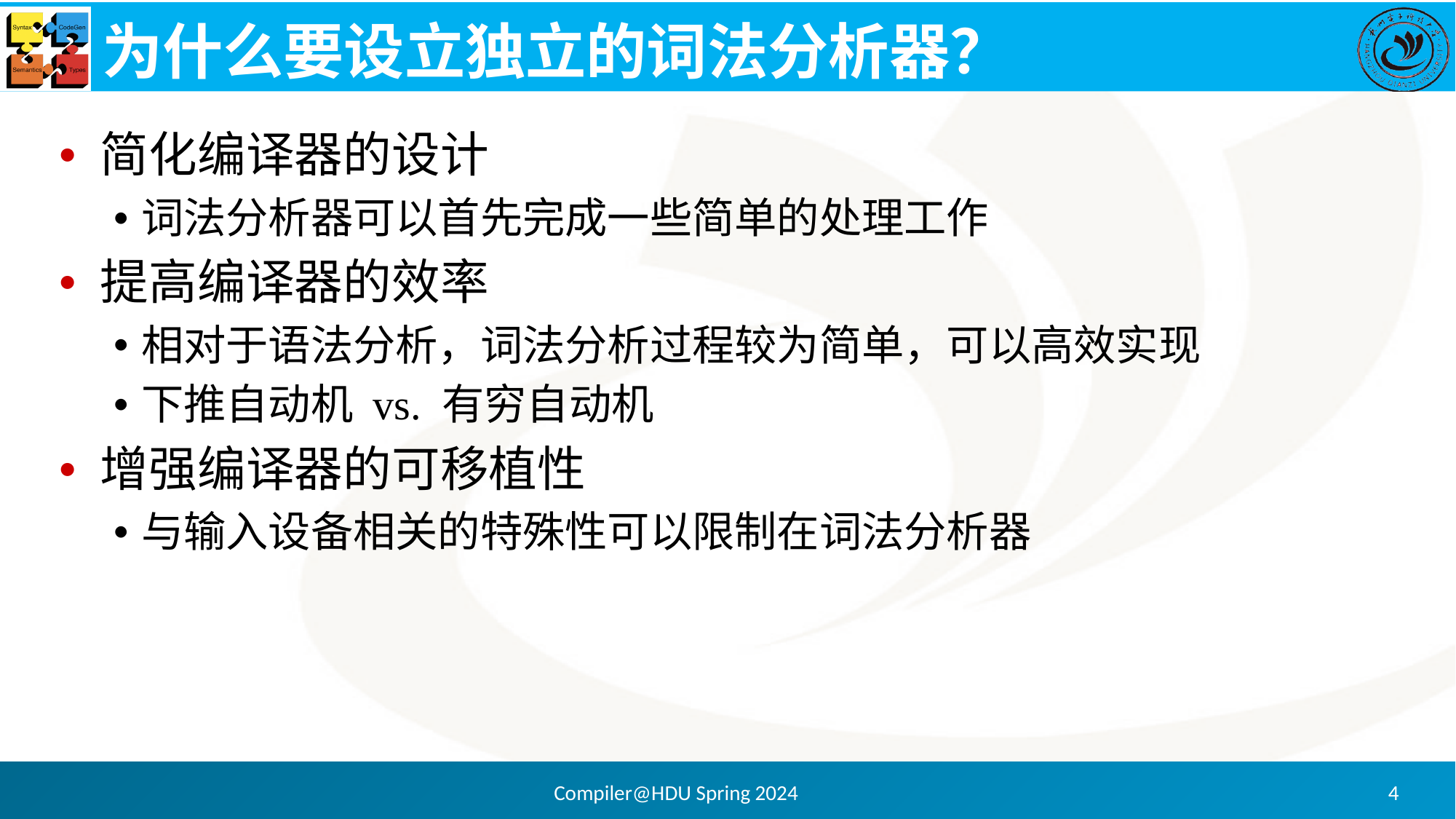

# 为什么要设立独立的词法分析器？
简化编译器的设计
词法分析器可以首先完成一些简单的处理工作
提高编译器的效率
相对于语法分析，词法分析过程较为简单，可以高效实现
下推自动机 vs. 有穷自动机
增强编译器的可移植性
与输入设备相关的特殊性可以限制在词法分析器
Compiler@HDU Spring 2024
4